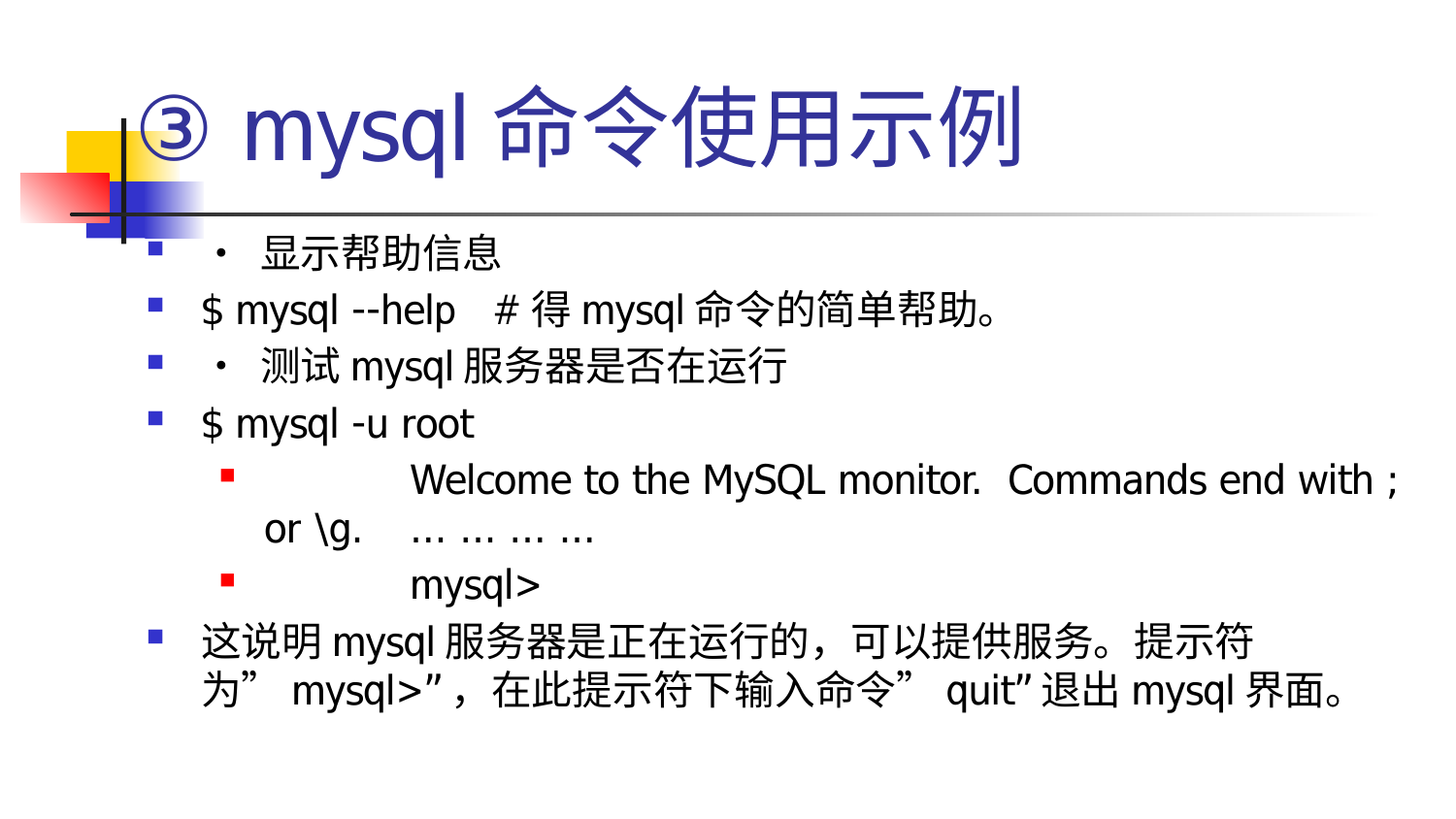

# ③ mysql命令使用示例
• 显示帮助信息
$ mysql --help 	#得mysql命令的简单帮助。
• 测试mysql服务器是否在运行
$ mysql -u root
	Welcome to the MySQL monitor.  Commands end with ; or \g. 	... ... ... ...
	mysql>
这说明mysql服务器是正在运行的，可以提供服务。提示符为”mysql>”，在此提示符下输入命令”quit”退出mysql界面。